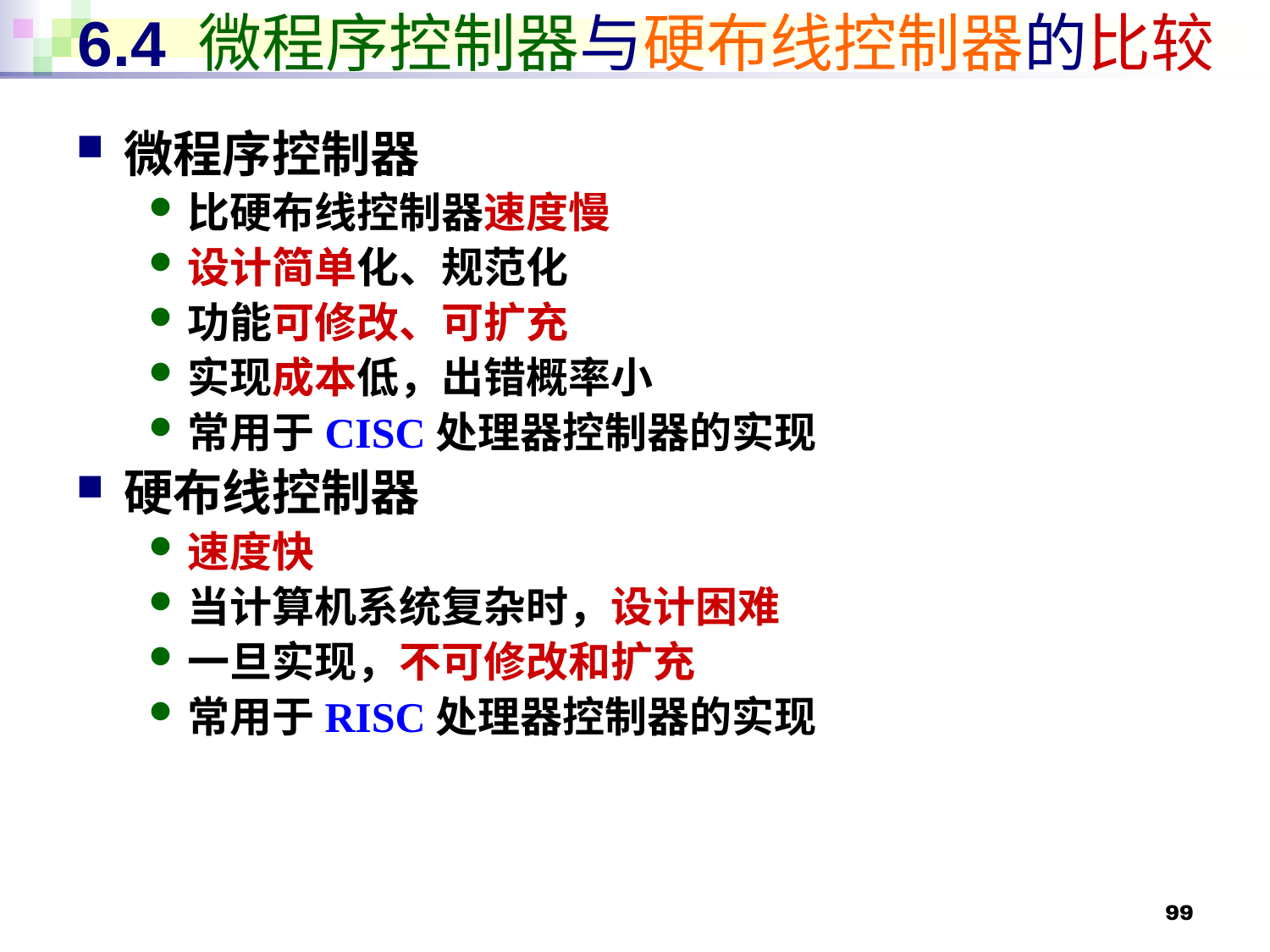

# 6.4 微程序控制器与硬布线控制器的比较
微程序控制器
比硬布线控制器速度慢
设计简单化、规范化
功能可修改、可扩充
实现成本低，出错概率小
常用于CISC处理器控制器的实现
硬布线控制器
速度快
当计算机系统复杂时，设计困难
一旦实现，不可修改和扩充
常用于RISC处理器控制器的实现
99